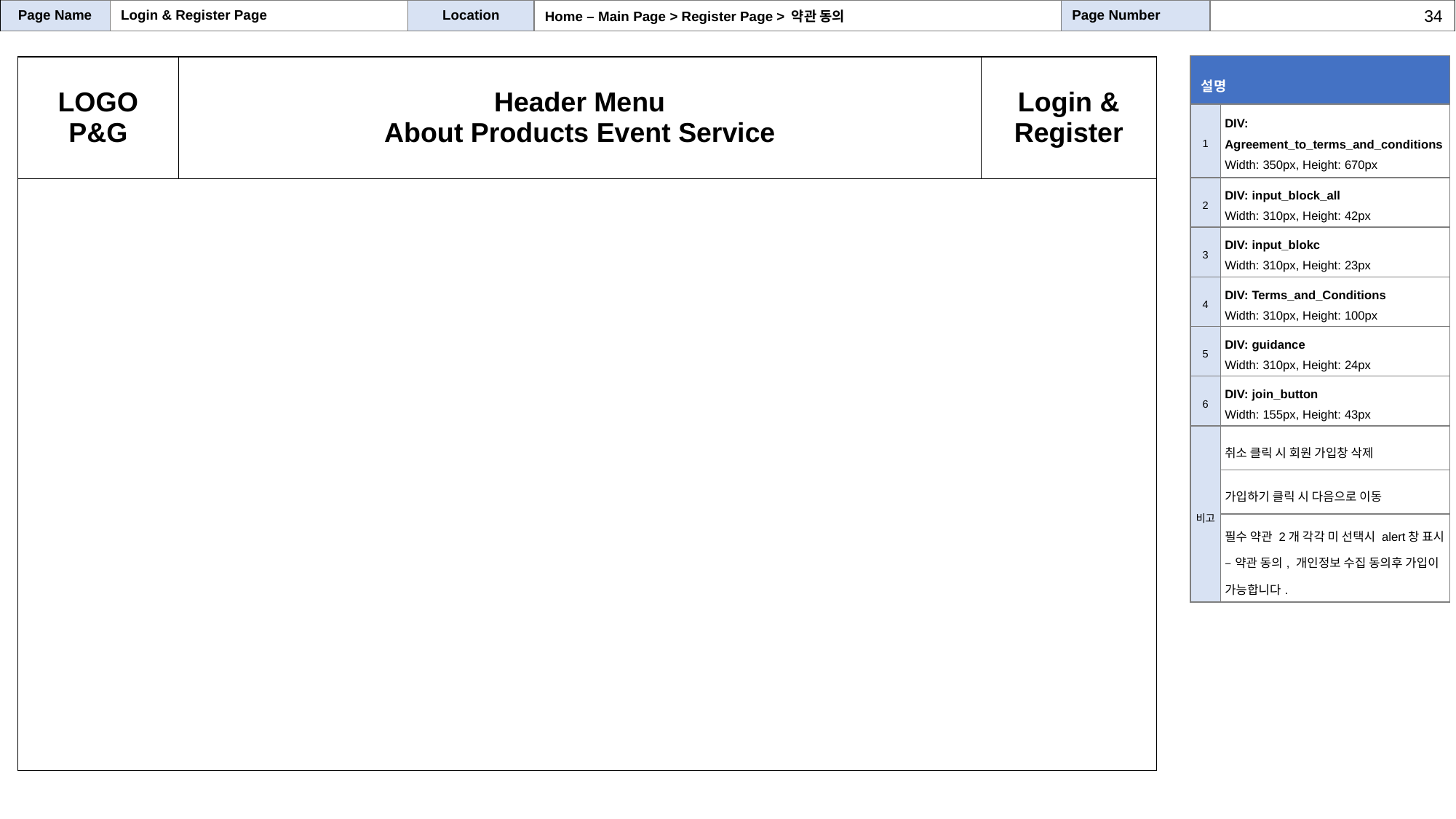

| Page Name | Login & Register Page | Location | Home – Main Page > Register Page > 약관 동의 | Page Number |  |
| --- | --- | --- | --- | --- | --- |
34
| 설명 |  |
| --- | --- |
| 1 | DIV: Agreement\_to\_terms\_and\_conditions Width: 350px, Height: 670px |
| 2 | DIV: input\_block\_all Width: 310px, Height: 42px |
| 3 | DIV: input\_blokc Width: 310px, Height: 23px |
| 4 | DIV: Terms\_and\_Conditions Width: 310px, Height: 100px |
| 5 | DIV: guidance Width: 310px, Height: 24px |
| 6 | DIV: join\_button Width: 155px, Height: 43px |
| 비고 | 취소 클릭 시 회원 가입창 삭제 |
|  | 가입하기 클릭 시 다음으로 이동 |
|  | 필수 약관 2개 각각 미 선택시 alert창 표시 –약관 동의, 개인정보 수집 동의후 가입이 가능합니다. |
| LOGO P&G | Header Menu About Products Event Service | Login & Register |
| --- | --- | --- |
|  |  |  |

01

약관동의
이용약관, 개인정보 수집및 이용에 모두 동의합니다.
v
취소
02
v
03
이용약관동의(필수)
04

이용약관
개인정보 수집및 이용(필수)
v

개인정보 수집 및 이용
마케팅 활용 동의 및 광고 수신 동의
05
서비스 관련  소식, 이벤트 안내, 고객 혜택등 다양한 정보를 제공합니다.
SNS 수신동의
v
E–Mail 수신동의
v
06
가입하기